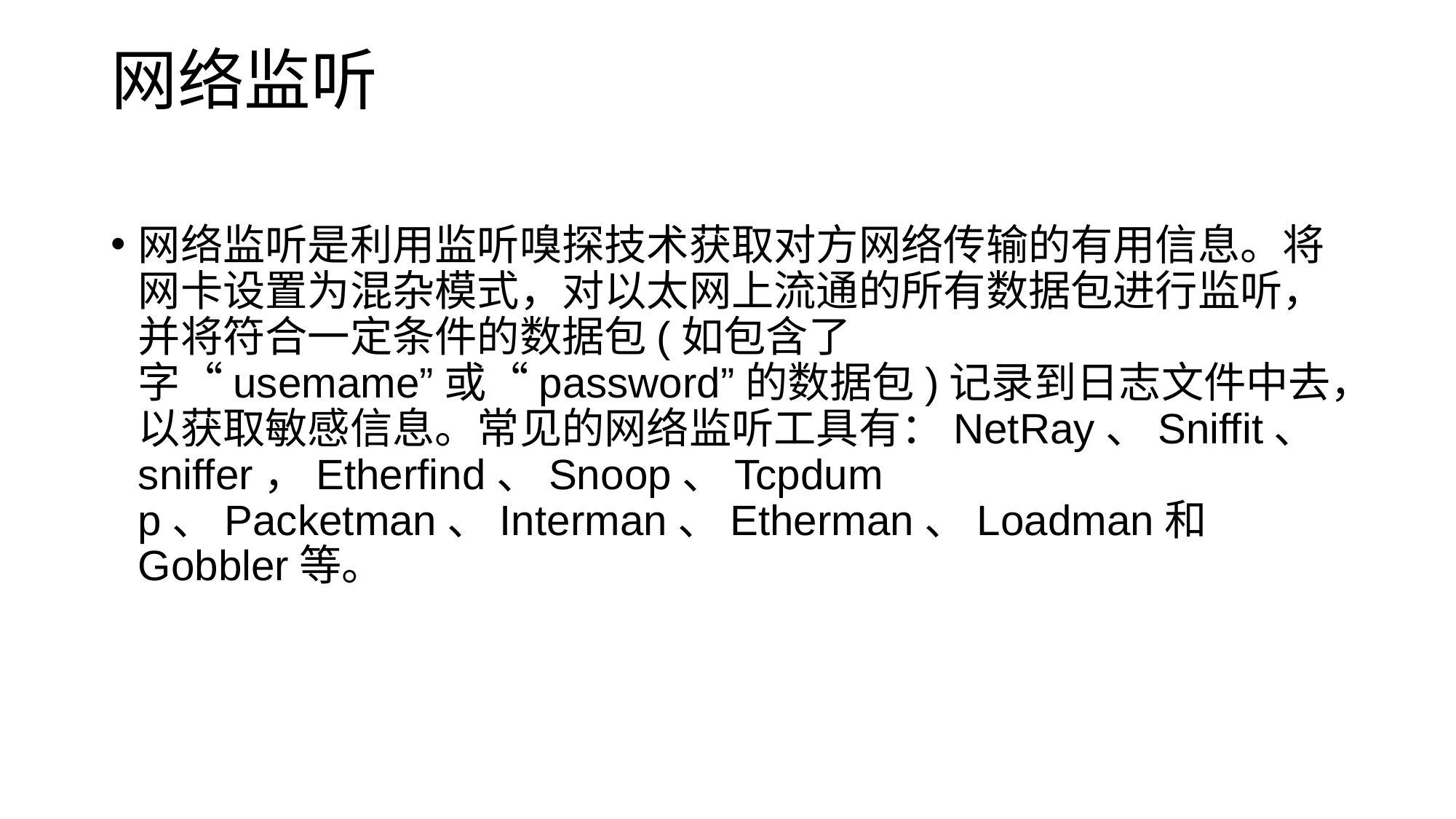

# 网络监听
网络监听是利用监听嗅探技术获取对方网络传输的有用信息。将网卡设置为混杂模式，对以太网上流通的所有数据包进行监听，并将符合一定条件的数据包(如包含了字“usemame”或“password”的数据包)记录到日志文件中去，以获取敏感信息。常见的网络监听工具有：NetRay、Sniffit、sniffer，Etherfind、Snoop、Tcpdum p、Packetman、Interman、Etherman、Loadman和Gobbler等。